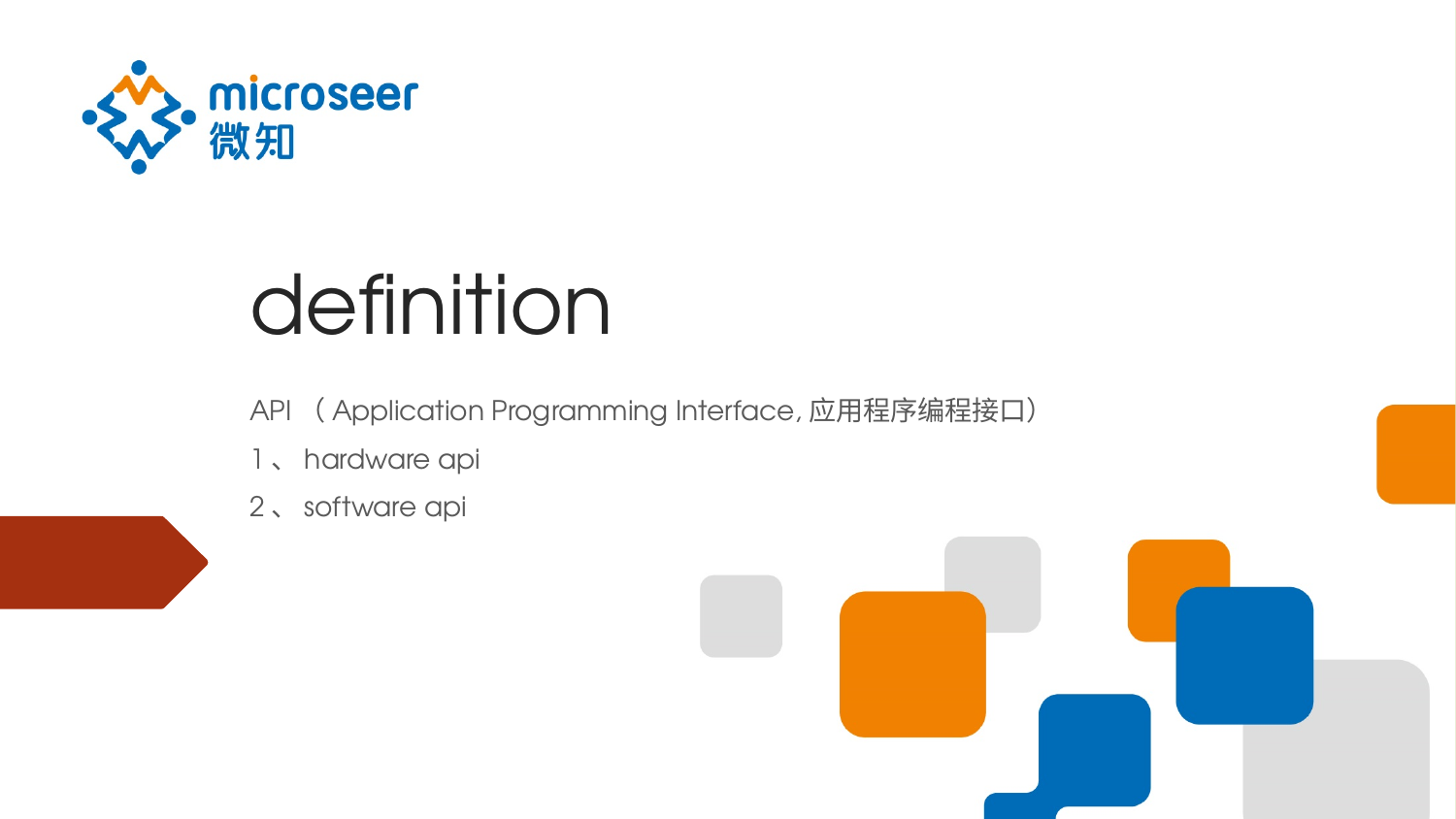

# definition
API（Application Programming Interface,应用程序编程接口）
1、hardware api
2、software api